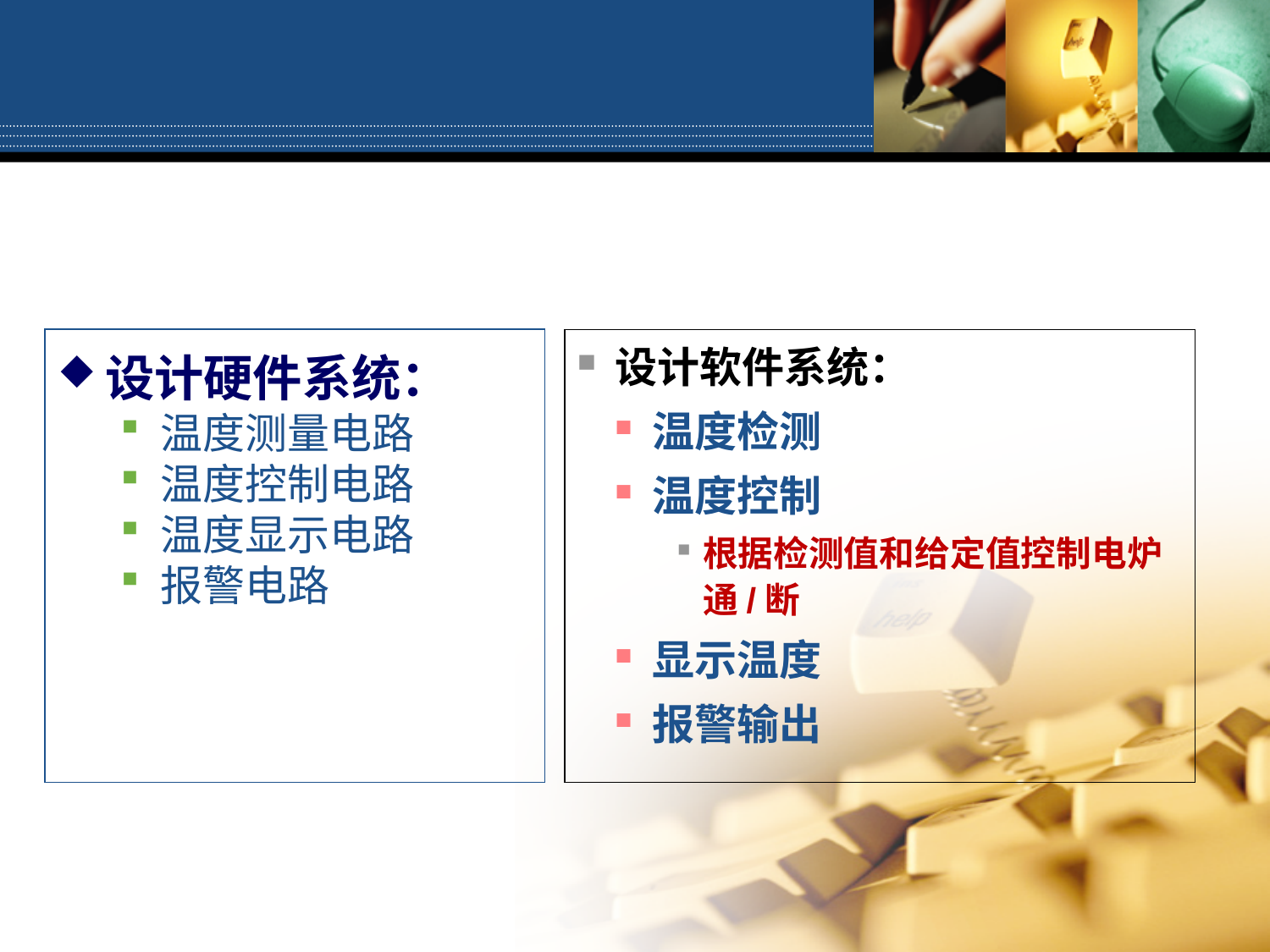

# 案例分析
设计硬件系统：
温度测量电路
温度控制电路
温度显示电路
报警电路
设计软件系统：
温度检测
温度控制
根据检测值和给定值控制电炉通/断
显示温度
报警输出
5